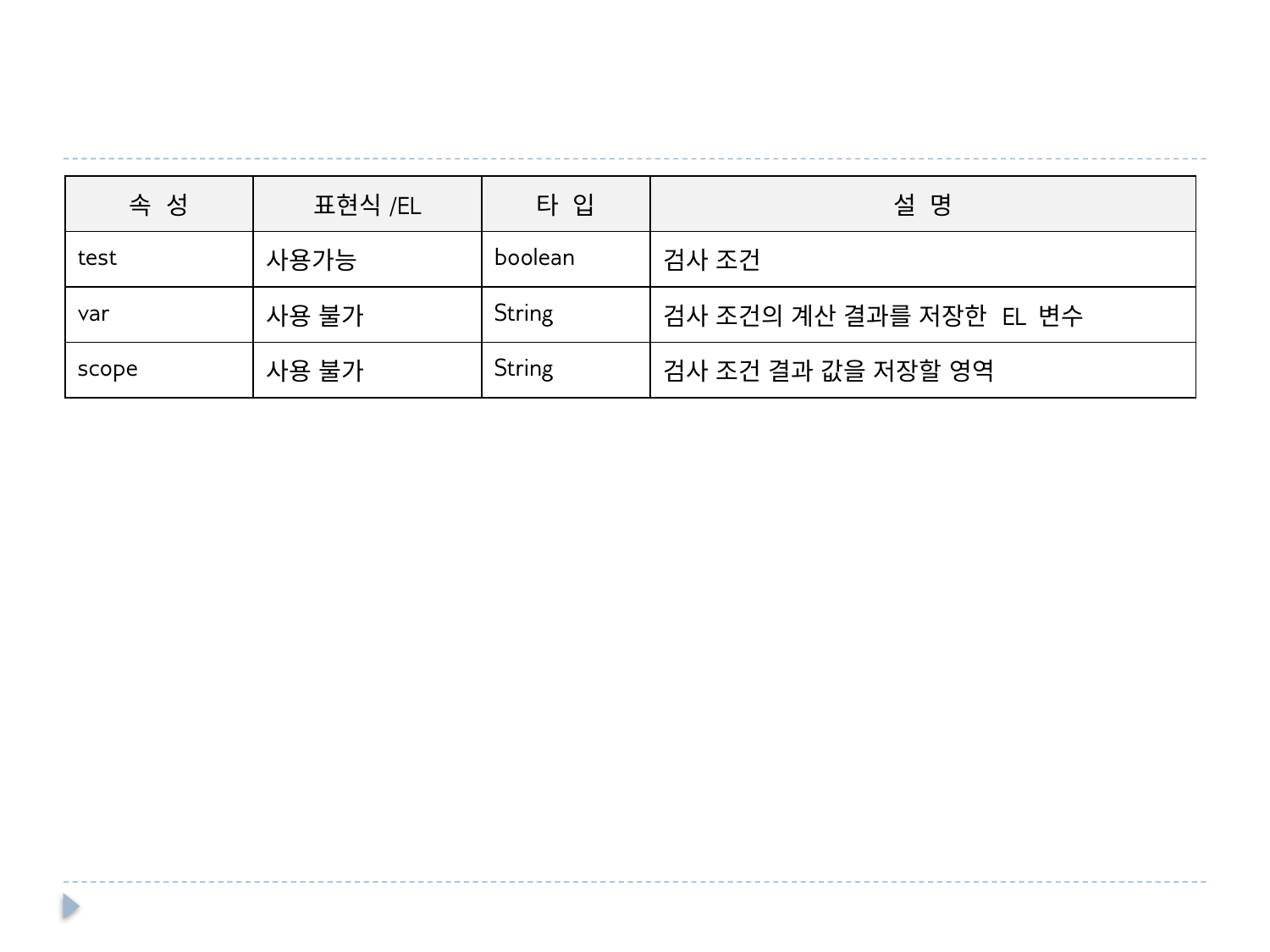

| 속 성 | 표현식/EL | 타 입 | 설 명 |
| --- | --- | --- | --- |
| test | 사용가능 | boolean | 검사 조건 |
| var | 사용 불가 | String | 검사 조건의 계산 결과를 저장한 EL 변수 |
| scope | 사용 불가 | String | 검사 조건 결과 값을 저장할 영역 |